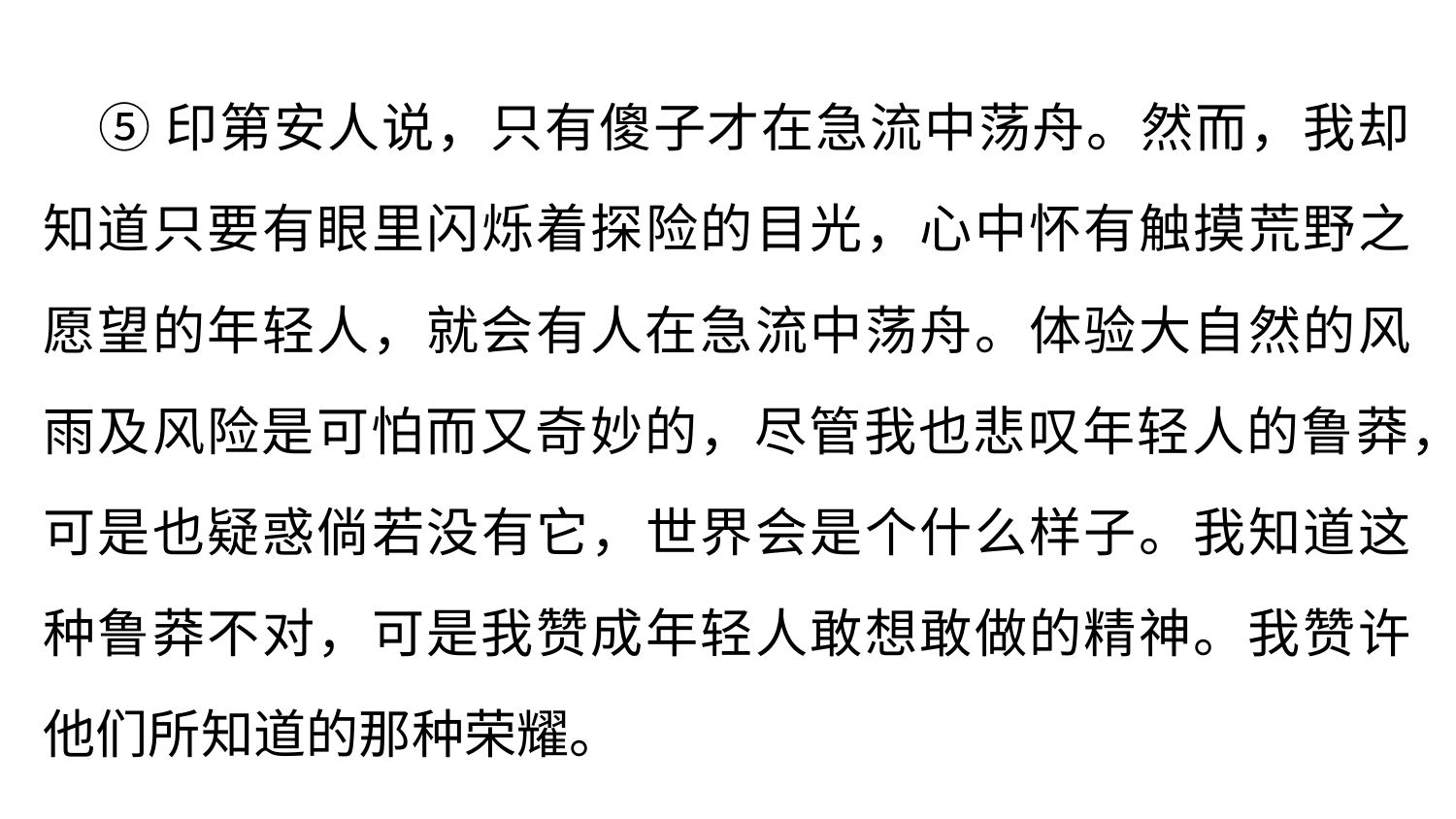

⑤印第安人说，只有傻子才在急流中荡舟。然而，我却知道只要有眼里闪烁着探险的目光，心中怀有触摸荒野之愿望的年轻人，就会有人在急流中荡舟。体验大自然的风雨及风险是可怕而又奇妙的，尽管我也悲叹年轻人的鲁莽，可是也疑惑倘若没有它，世界会是个什么样子。我知道这种鲁莽不对，可是我赞成年轻人敢想敢做的精神。我赞许他们所知道的那种荣耀。